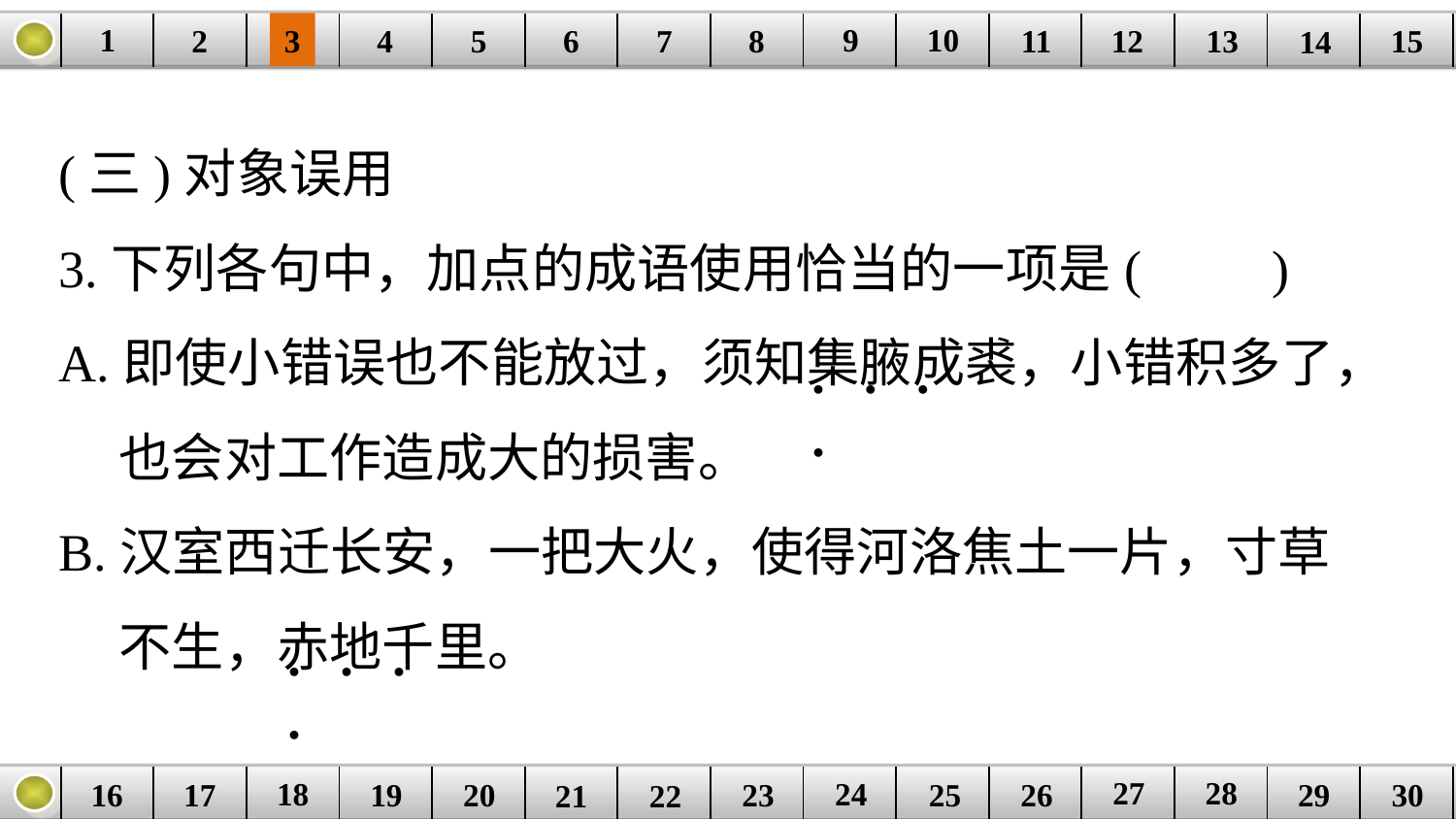

9
10
1
3
4
5
6
8
11
2
12
15
|  |  |  |  |  |  |  |  |  |  |  |  |  |  |  |
| --- | --- | --- | --- | --- | --- | --- | --- | --- | --- | --- | --- | --- | --- | --- |
7
13
14

(三)对象误用
3.下列各句中，加点的成语使用恰当的一项是(　　)
A.即使小错误也不能放过，须知集腋成裘，小错积多了，
    也会对工作造成大的损害。
B.汉室西迁长安，一把大火，使得河洛焦土一片，寸草
    不生，赤地千里。
.   .   .   .
.   .   .   .

27
28
18
24
16
25
26
30
|  |  |  |  |  |  |  |  |  |  |  |  |  |  |  |
| --- | --- | --- | --- | --- | --- | --- | --- | --- | --- | --- | --- | --- | --- | --- |
23
17
19
20
29
21
22